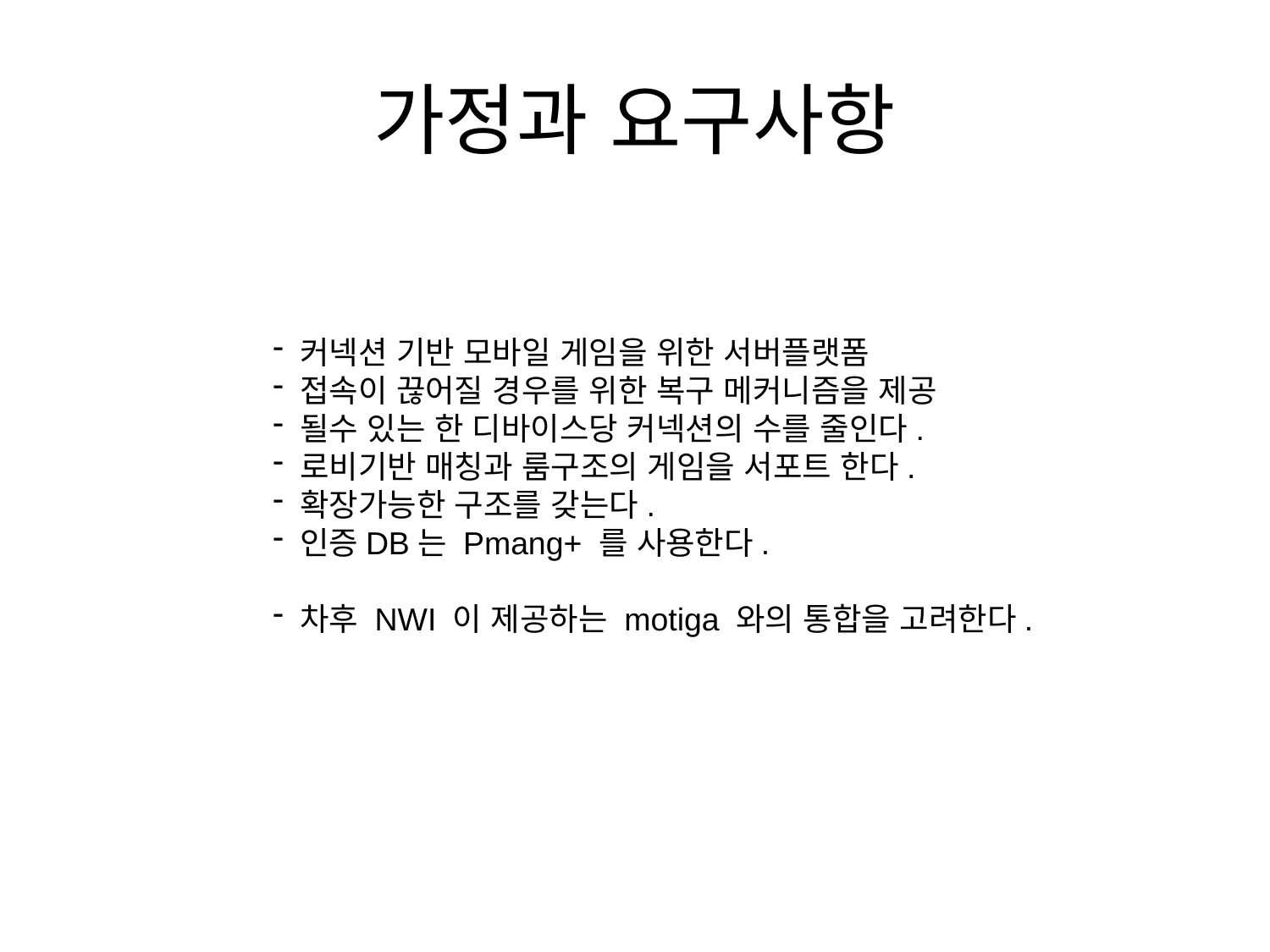

# 가정과 요구사항
 커넥션 기반 모바일 게임을 위한 서버플랫폼
 접속이 끊어질 경우를 위한 복구 메커니즘을 제공
 될수 있는 한 디바이스당 커넥션의 수를 줄인다.
 로비기반 매칭과 룸구조의 게임을 서포트 한다.
 확장가능한 구조를 갖는다.
 인증DB는 Pmang+ 를 사용한다.

 차후 NWI 이 제공하는 motiga 와의 통합을 고려한다.